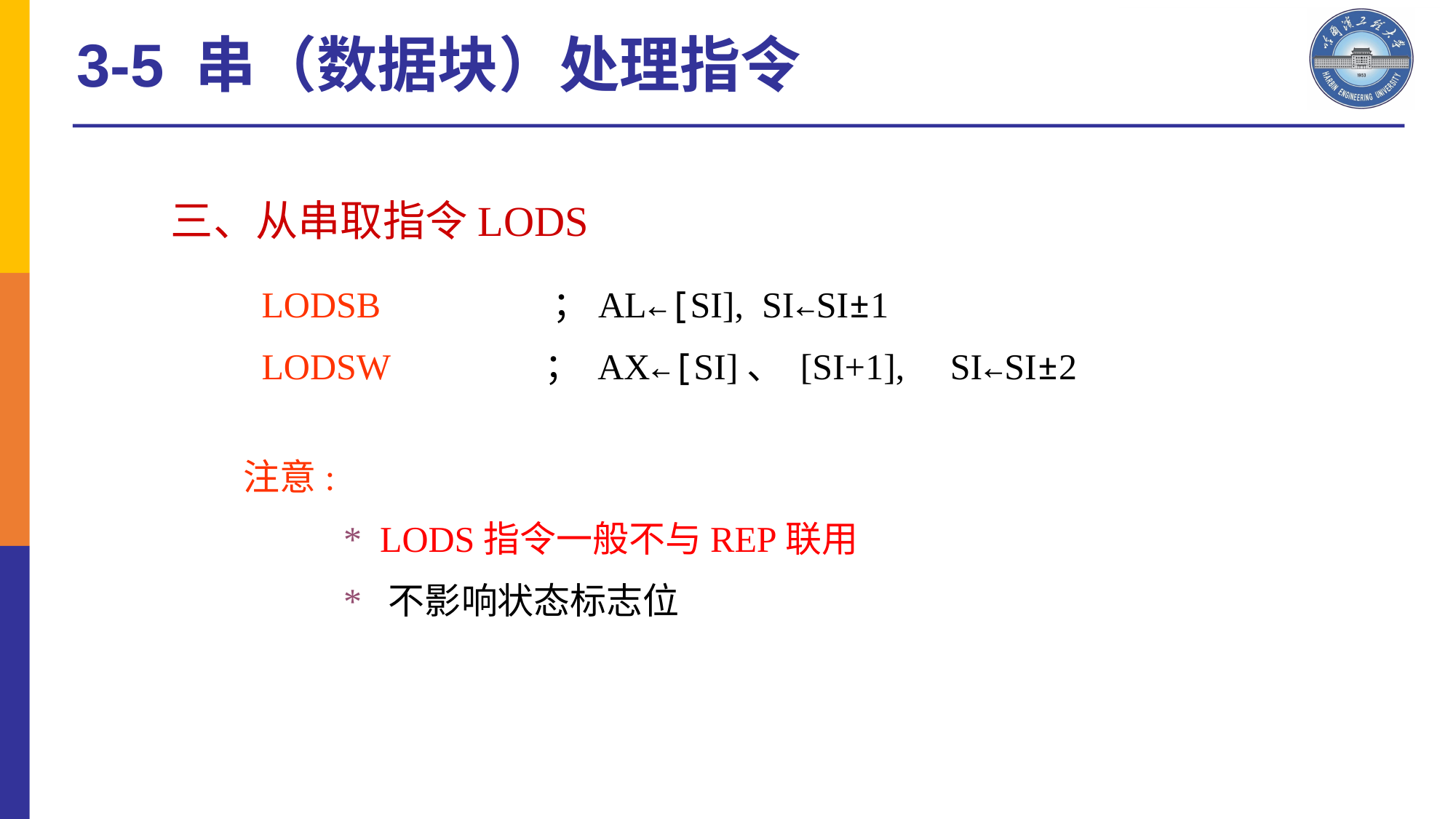

3-5 串（数据块）处理指令
三、从串取指令LODS
LODSB                  ；AL←[SI],  SI←SI±1
LODSW                ； AX←[SI]、 [SI+1],     SI←SI±2
注意:
           *  LODS指令一般不与REP联用
           *  不影响状态标志位